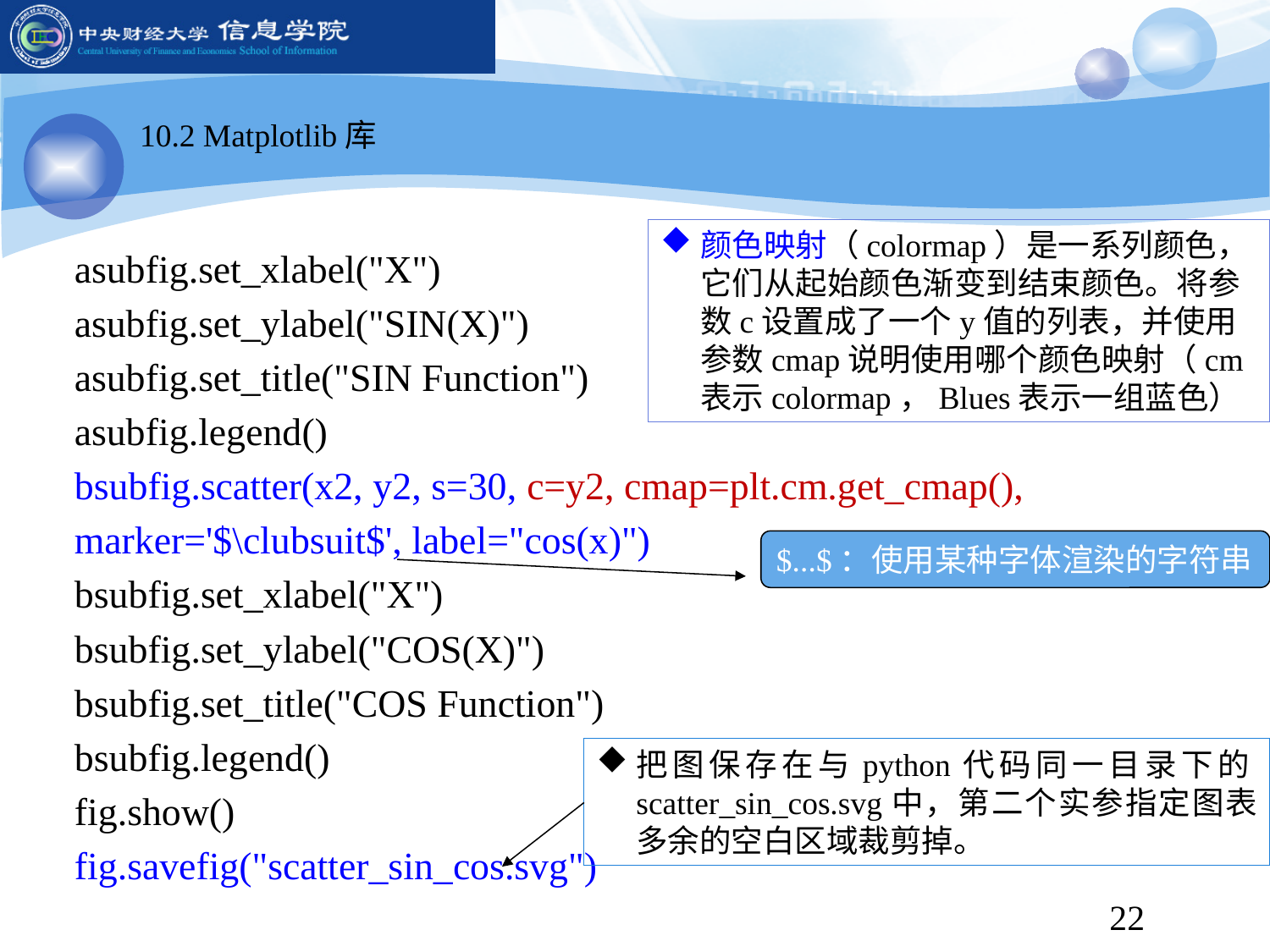

10.2 Matplotlib库
颜色映射（colormap）是一系列颜色，它们从起始颜色渐变到结束颜色。将参数c设置成了一个y值的列表，并使用参数cmap说明使用哪个颜色映射（cm表示colormap，Blues表示一组蓝色）
asubfig.set_xlabel("X")
asubfig.set_ylabel("SIN(X)")
asubfig.set_title("SIN Function")
asubfig.legend()
bsubfig.scatter(x2, y2, s=30, c=y2, cmap=plt.cm.get_cmap(),
marker='$\clubsuit$', label="cos(x)")
bsubfig.set_xlabel("X")
bsubfig.set_ylabel("COS(X)")
bsubfig.set_title("COS Function")
bsubfig.legend()
fig.show()
fig.savefig("scatter_sin_cos.svg")
$...$：使用某种字体渲染的字符串
把图保存在与python代码同一目录下的scatter_sin_cos.svg中，第二个实参指定图表多余的空白区域裁剪掉。